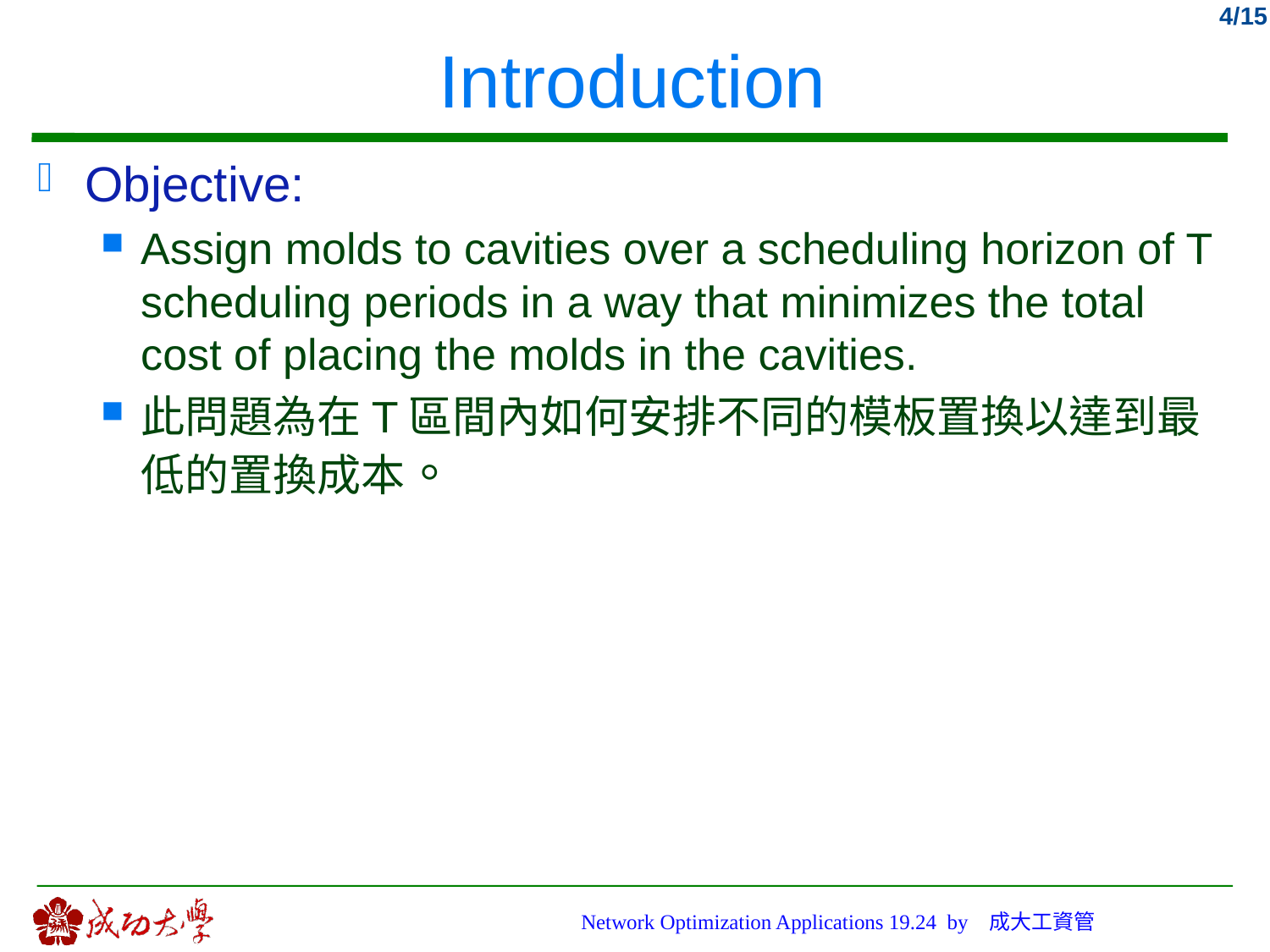

# Introduction
Objective:
Assign molds to cavities over a scheduling horizon of T scheduling periods in a way that minimizes the total cost of placing the molds in the cavities.
此問題為在T區間內如何安排不同的模板置換以達到最低的置換成本。
Network Optimization Applications 19.24  by   成大工資管